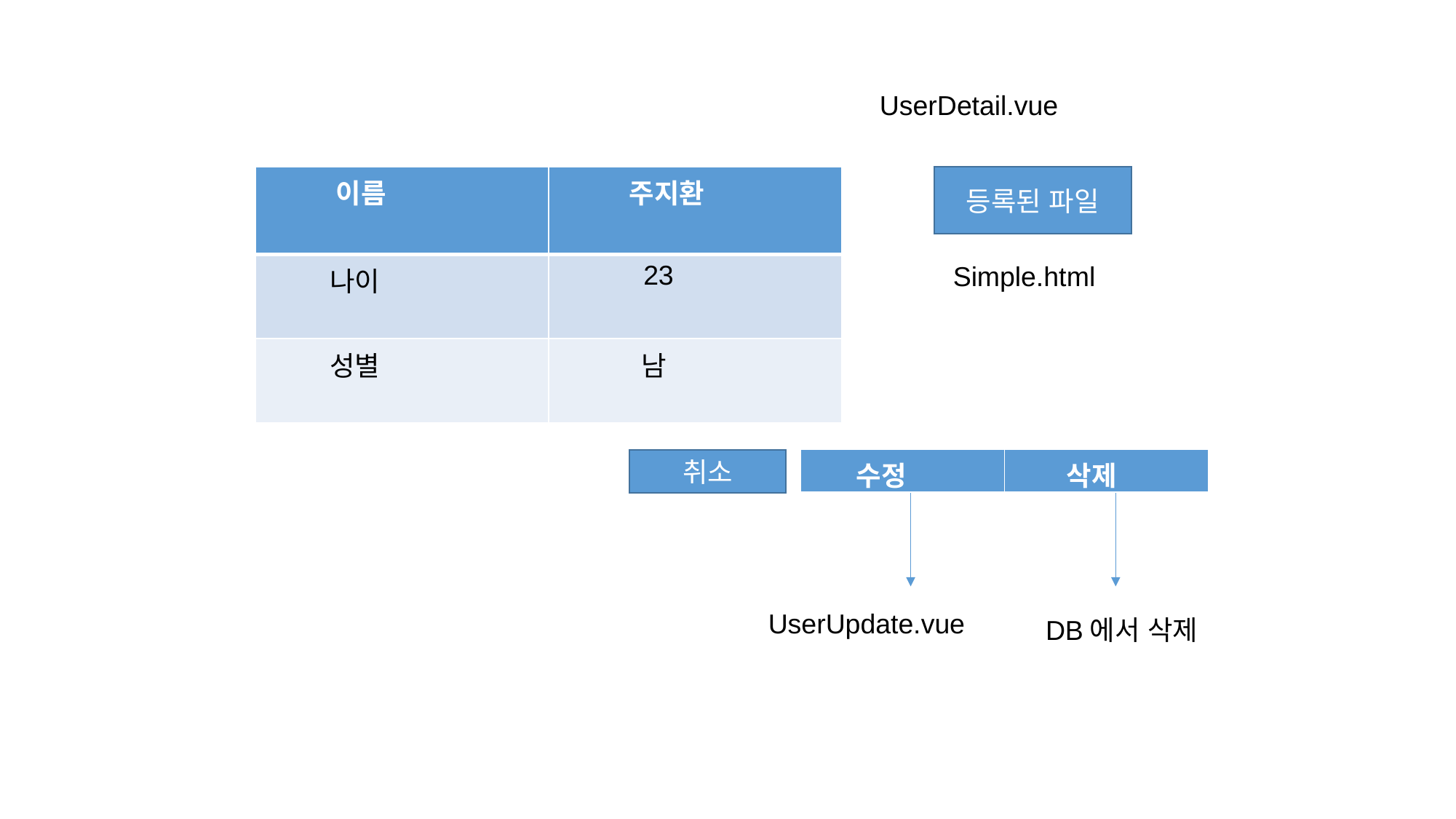

UserDetail.vue
| 이름 | 주지환 |
| --- | --- |
| 나이 | 23 |
| 성별 | 남 |
등록된 파일
Simple.html

| 수정 | 삭제 |
| --- | --- |
취소
UserUpdate.vue
DB에서 삭제